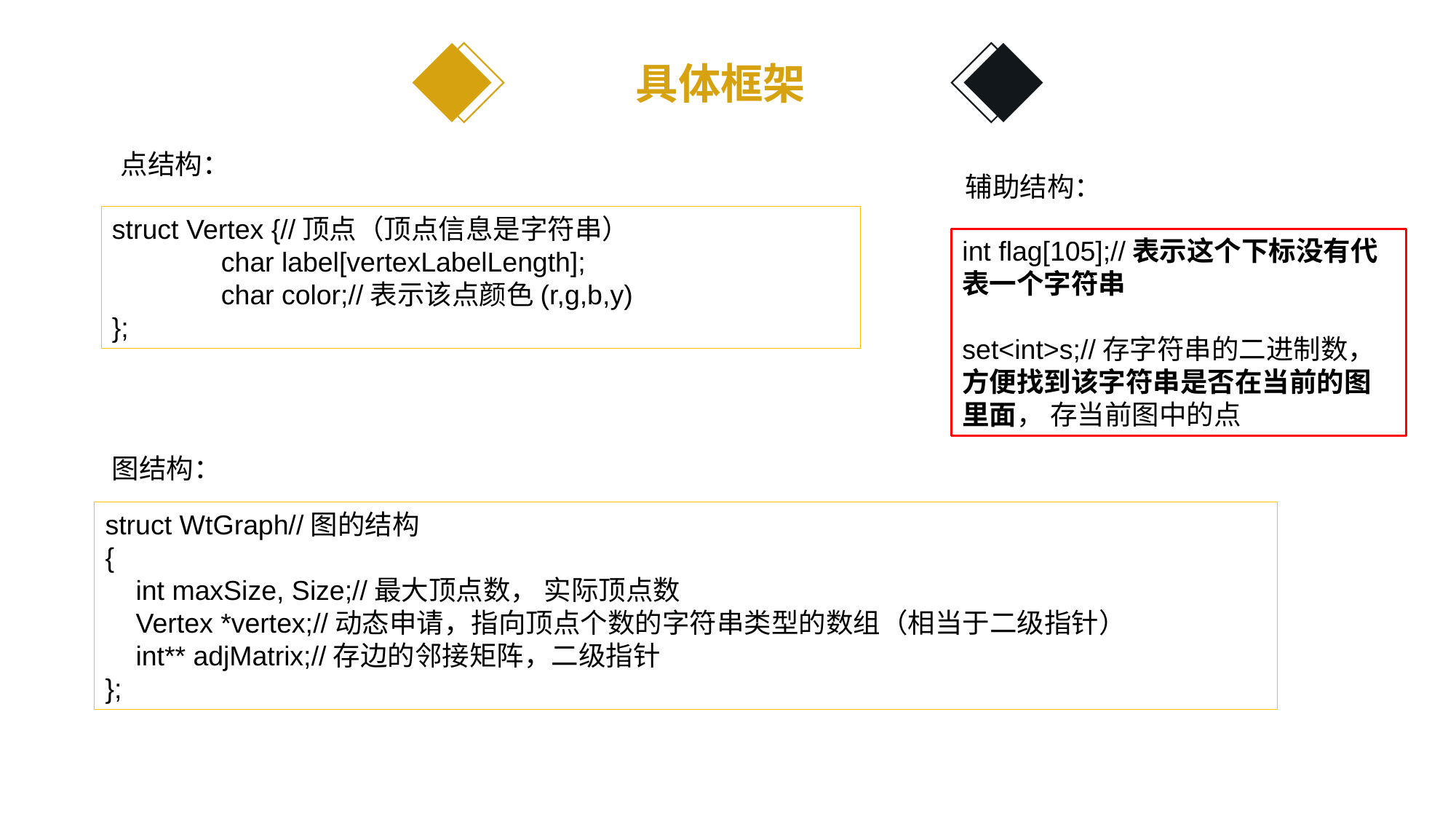

具体框架
点结构：
辅助结构：
struct Vertex {//顶点（顶点信息是字符串）
	char label[vertexLabelLength];
	char color;//表示该点颜色(r,g,b,y)
};
int flag[105];//表示这个下标没有代表一个字符串

set<int>s;//存字符串的二进制数，方便找到该字符串是否在当前的图里面， 存当前图中的点
图结构：
struct WtGraph//图的结构
{
    int maxSize, Size;//最大顶点数， 实际顶点数
    Vertex *vertex;//动态申请，指向顶点个数的字符串类型的数组（相当于二级指针）
    int** adjMatrix;//存边的邻接矩阵，二级指针
};